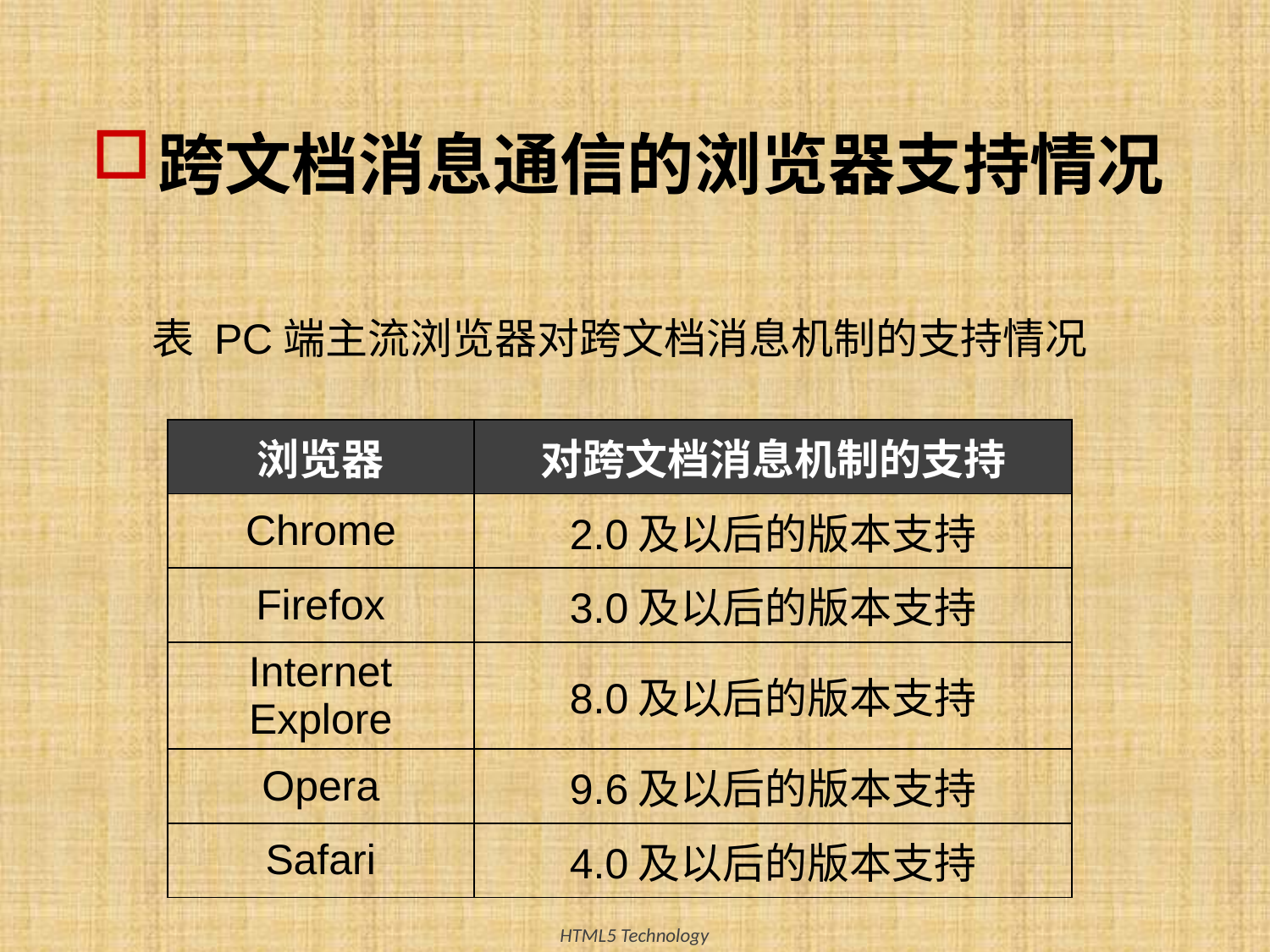

# 跨文档消息通信的浏览器支持情况
表 PC端主流浏览器对跨文档消息机制的支持情况
| 浏览器 | 对跨文档消息机制的支持 |
| --- | --- |
| Chrome | 2.0及以后的版本支持 |
| Firefox | 3.0及以后的版本支持 |
| Internet Explore | 8.0及以后的版本支持 |
| Opera | 9.6及以后的版本支持 |
| Safari | 4.0及以后的版本支持 |

14
HTML5 Technology